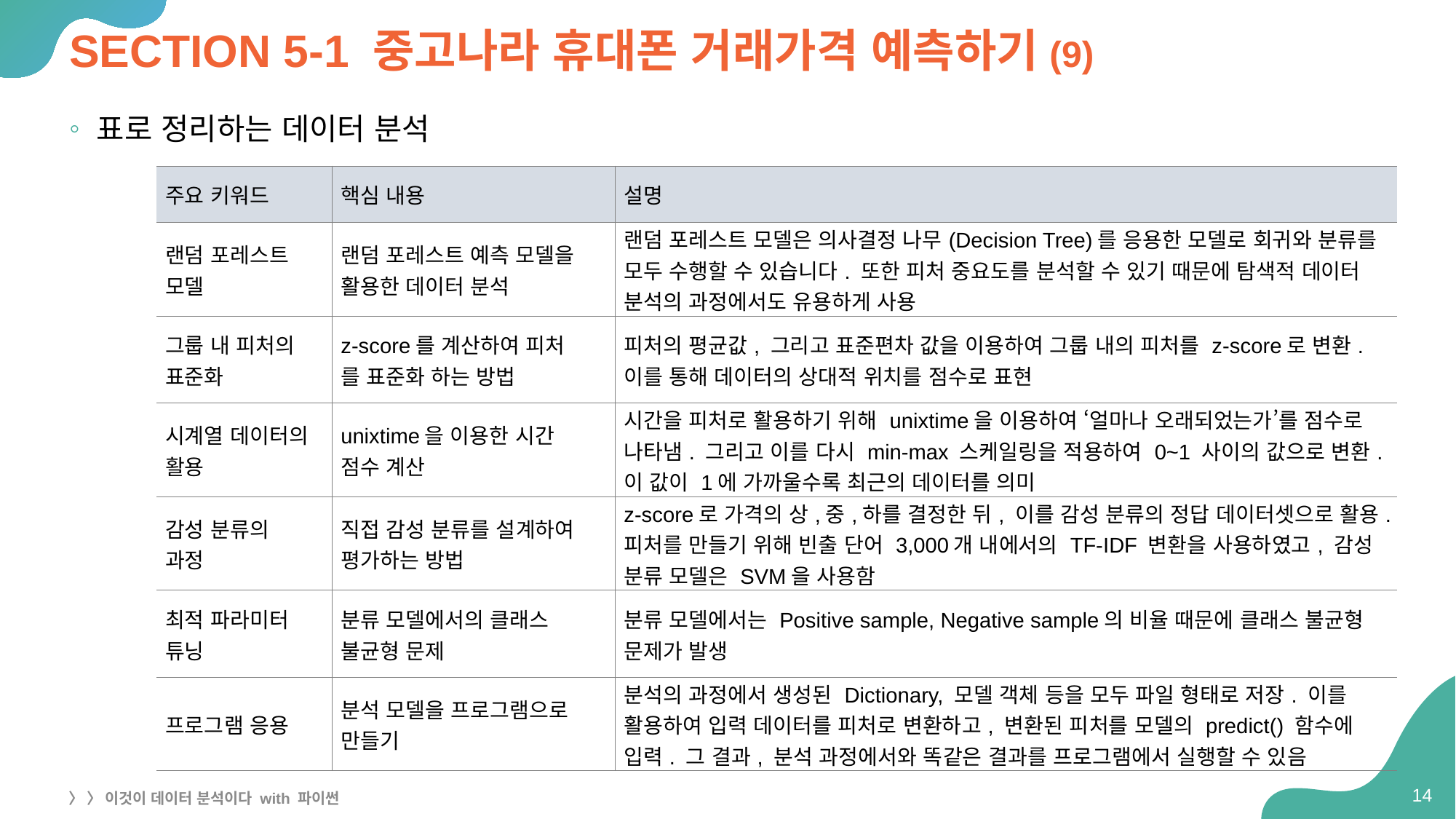

# SECTION 5-1 중고나라 휴대폰 거래가격 예측하기(9)
표로 정리하는 데이터 분석
| 주요 키워드 | 핵심 내용 | 설명 |
| --- | --- | --- |
| 랜덤 포레스트 모델 | 랜덤 포레스트 예측 모델을 활용한 데이터 분석 | 랜덤 포레스트 모델은 의사결정 나무(Decision Tree)를 응용한 모델로 회귀와 분류를 모두 수행할 수 있습니다. 또한 피처 중요도를 분석할 수 있기 때문에 탐색적 데이터 분석의 과정에서도 유용하게 사용 |
| 그룹 내 피처의 표준화 | z-score를 계산하여 피처 를 표준화 하는 방법 | 피처의 평균값, 그리고 표준편차 값을 이용하여 그룹 내의 피처를 z-score로 변환. 이를 통해 데이터의 상대적 위치를 점수로 표현 |
| 시계열 데이터의 활용 | unixtime을 이용한 시간 점수 계산 | 시간을 피처로 활용하기 위해 unixtime을 이용하여 ‘얼마나 오래되었는가’를 점수로 나타냄. 그리고 이를 다시 min-max 스케일링을 적용하여 0~1 사이의 값으로 변환. 이 값이 1에 가까울수록 최근의 데이터를 의미 |
| 감성 분류의 과정 | 직접 감성 분류를 설계하여 평가하는 방법 | z-score로 가격의 상,중,하를 결정한 뒤, 이를 감성 분류의 정답 데이터셋으로 활용. 피처를 만들기 위해 빈출 단어 3,000개 내에서의 TF-IDF 변환을 사용하였고, 감성 분류 모델은 SVM을 사용함 |
| 최적 파라미터 튜닝 | 분류 모델에서의 클래스 불균형 문제 | 분류 모델에서는 Positive sample, Negative sample의 비율 때문에 클래스 불균형 문제가 발생 |
| 프로그램 응용 | 분석 모델을 프로그램으로 만들기 | 분석의 과정에서 생성된 Dictionary, 모델 객체 등을 모두 파일 형태로 저장. 이를 활용하여 입력 데이터를 피처로 변환하고, 변환된 피처를 모델의 predict() 함수에 입력. 그 결과, 분석 과정에서와 똑같은 결과를 프로그램에서 실행할 수 있음 |
14
〉 〉 이것이 데이터 분석이다 with 파이썬